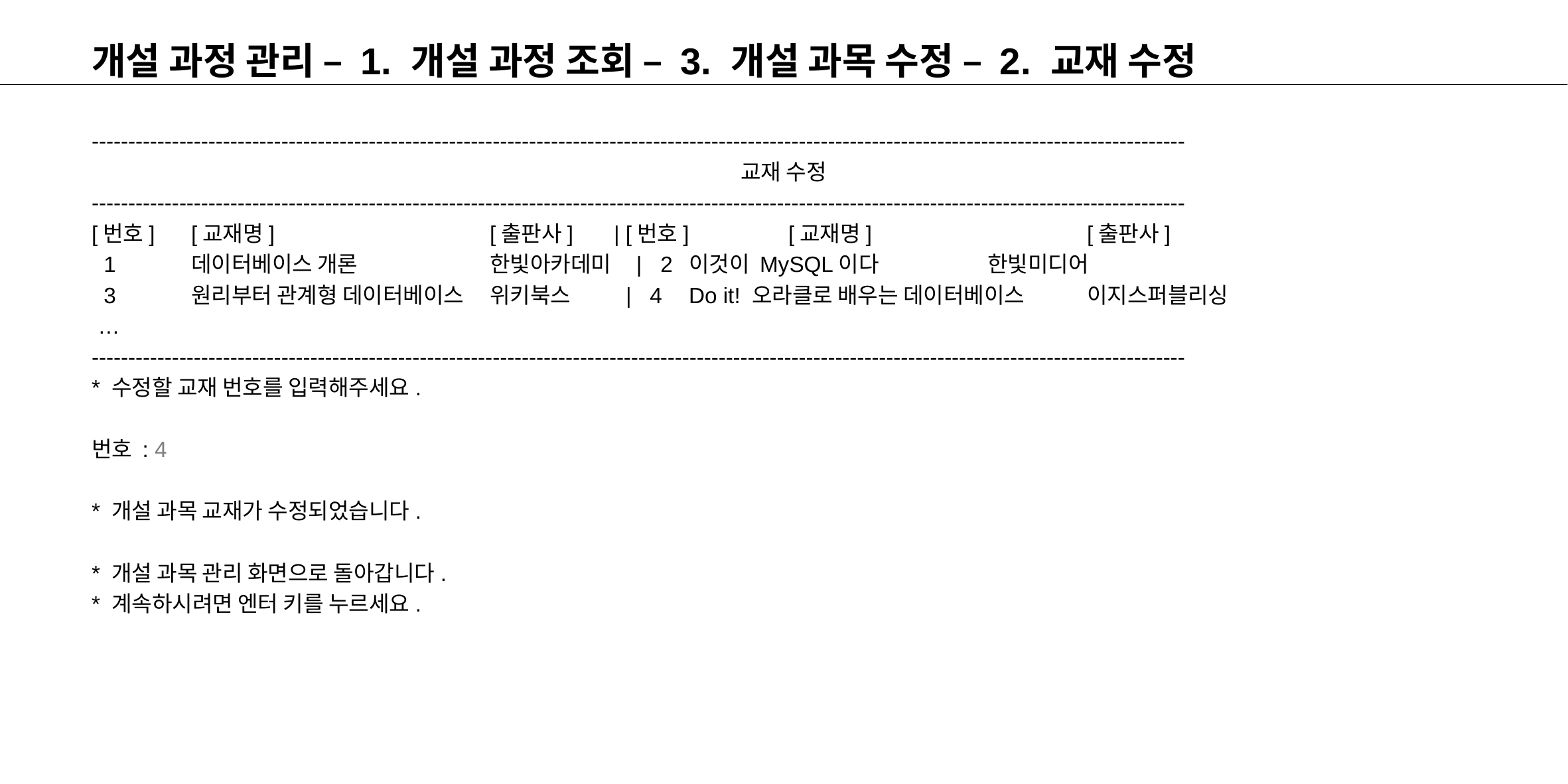

# 개설 과정 관리 – 1. 개설 과정 조회 – 3. 개설 과목 수정 – 2. 교재 수정
------------------------------------------------------------------------------------------------------------------------------------------------------
교재 수정
------------------------------------------------------------------------------------------------------------------------------------------------------
[번호]	[교재명]			[출판사]	    | [번호]	[교재명]		          	[출판사]
  1	데이터베이스 개론		한빛아카데미    |   2	이것이 MySQL이다                    	한빛미디어
  3	원리부터 관계형 데이터베이스	위키북스          |   4	Do it! 오라클로 배우는 데이터베이스	이지스퍼블리싱
 …
------------------------------------------------------------------------------------------------------------------------------------------------------
* 수정할 교재 번호를 입력해주세요.

번호 : 4

* 개설 과목 교재가 수정되었습니다.

* 개설 과목 관리 화면으로 돌아갑니다.
* 계속하시려면 엔터 키를 누르세요.